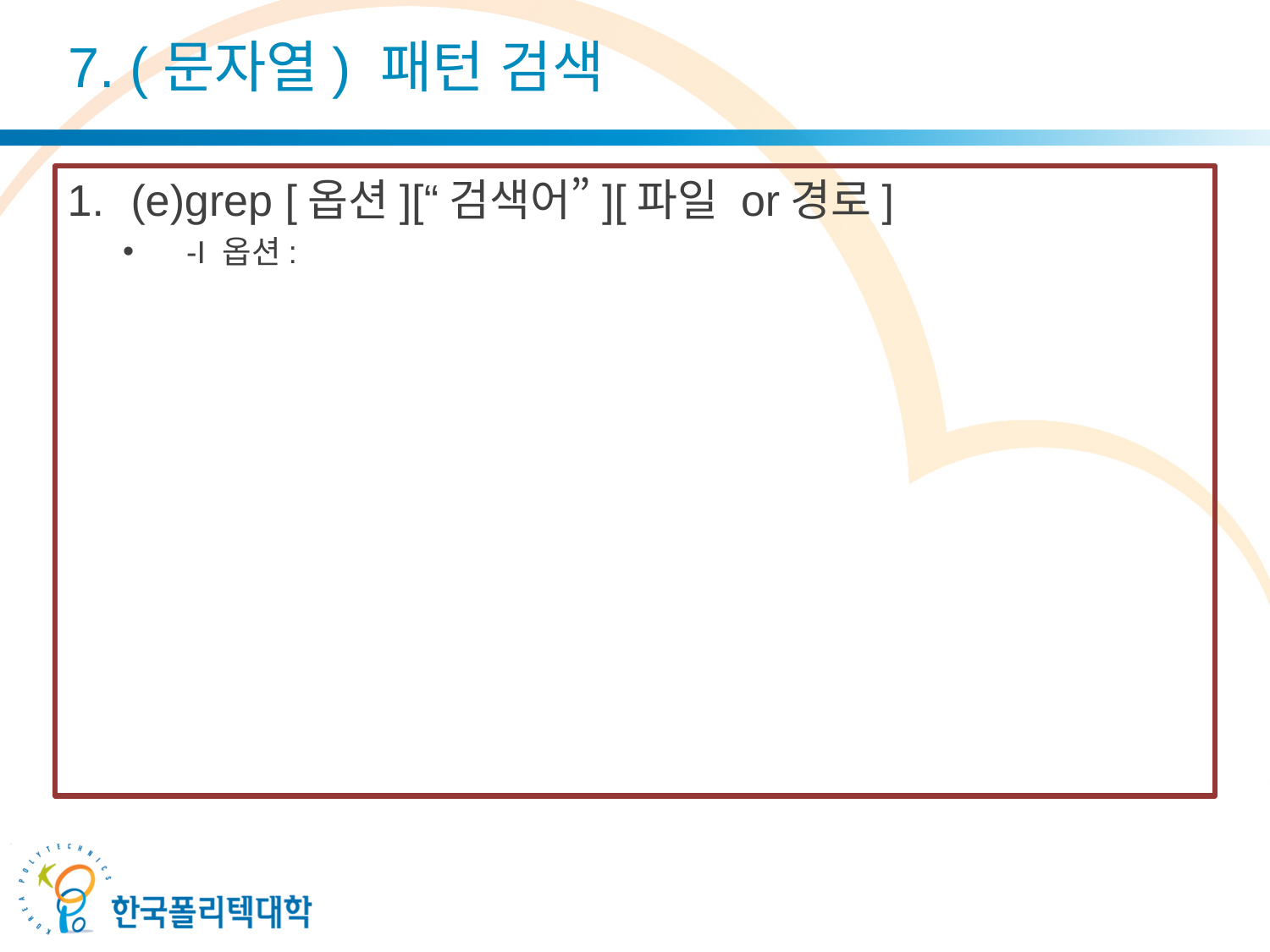

# 7. (문자열) 패턴 검색
(e)grep [옵션][“검색어”][파일 or경로]
-I 옵션: